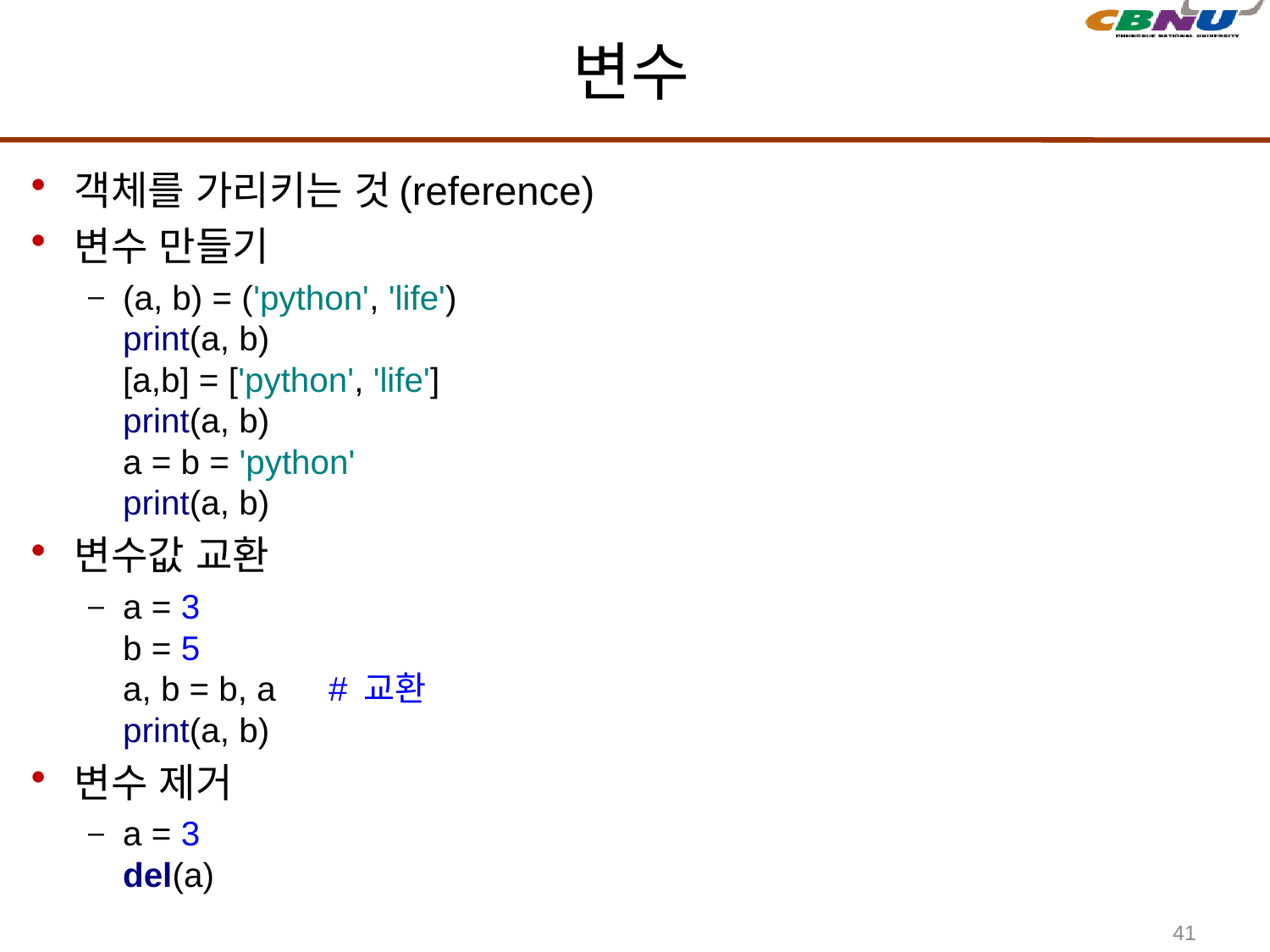

# 변수
객체를 가리키는 것(reference)
변수 만들기
(a, b) = ('python', 'life')
print(a, b)
[a,b] = ['python', 'life']
print(a, b)
a = b = 'python'
print(a, b)
변수값 교환
a = 3
b = 5
a, b = b, a		# 교환
print(a, b)
변수 제거
a = 3
del(a)
41